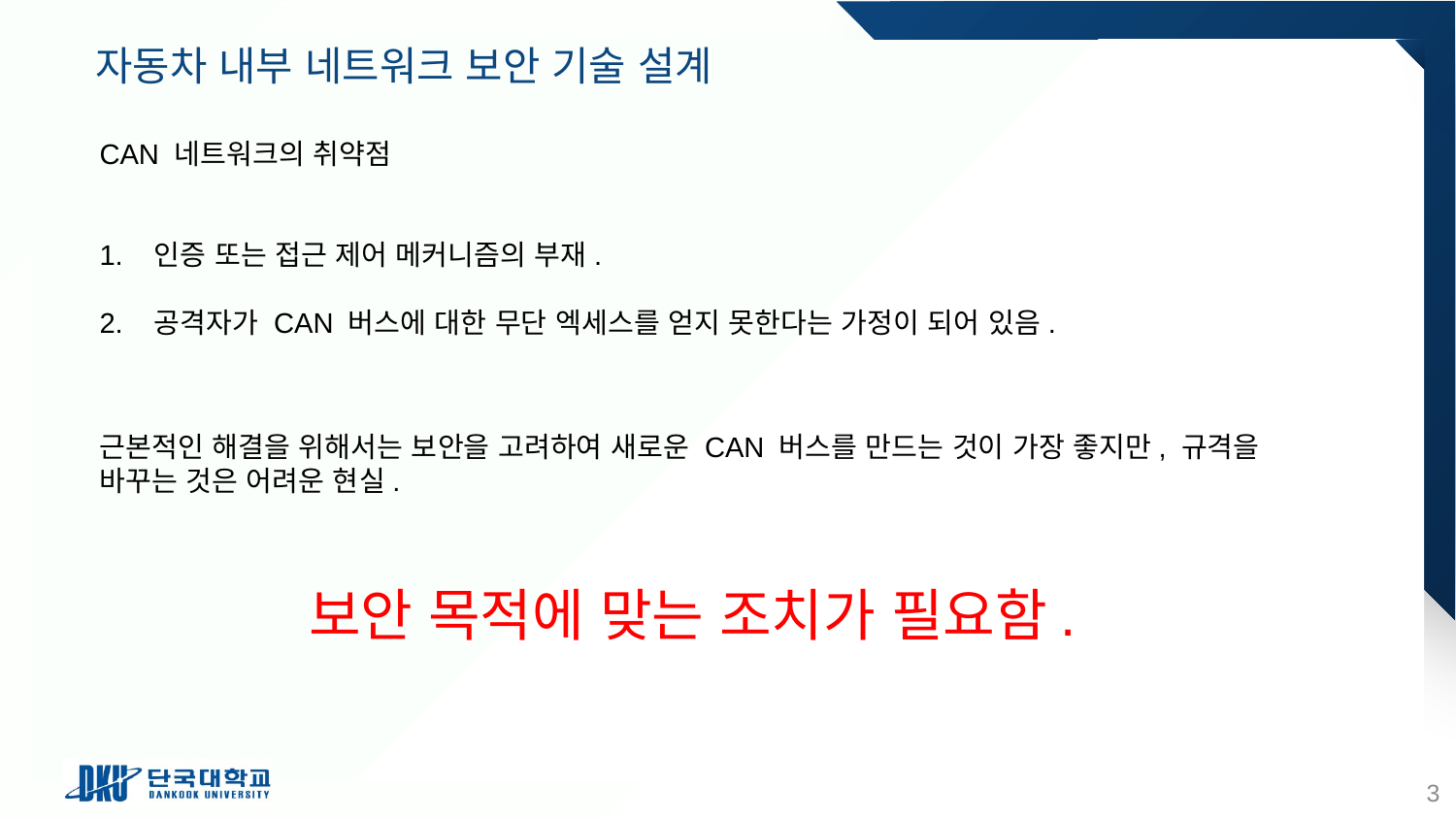

CAN의 취약점과 취약점 제거를 위한 방법
# 자동차 내부 네트워크 보안 기술 설계
CAN 네트워크의 취약점

인증 또는 접근 제어 메커니즘의 부재.

공격자가 CAN 버스에 대한 무단 엑세스를 얻지 못한다는 가정이 되어 있음.
근본적인 해결을 위해서는 보안을 고려하여 새로운 CAN 버스를 만드는 것이 가장 좋지만, 규격을 바꾸는 것은 어려운 현실.
보안 목적에 맞는 조치가 필요함.
3